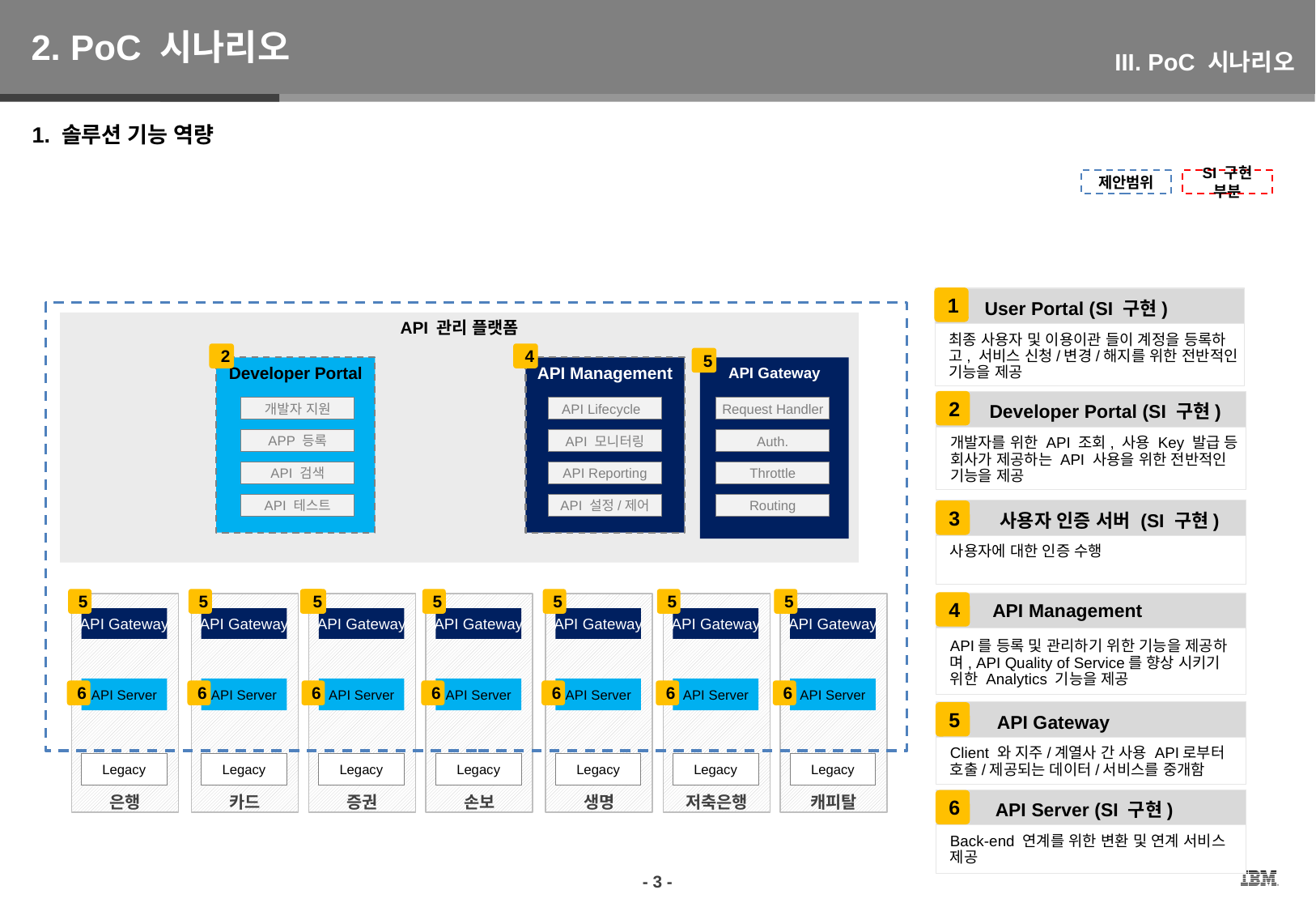

2. PoC 시나리오
III. PoC 시나리오
1. 솔루션 기능 역량
SI 구현 부분
제안범위

1

User Portal (SI 구현)

API 관리 플랫폼
최종 사용자 및 이용이관 들이 계정을 등록하고, 서비스 신청/변경/해지를 위한 전반적인 기능을 제공
2
4
5
Developer Portal
API Management
API Gateway

2

개발자 지원
API Lifecycle
Request Handler
Developer Portal (SI 구현)
APP 등록
API 모니터링
Auth.
개발자를 위한 API 조회, 사용 Key 발급 등  회사가 제공하는 API 사용을 위한 전반적인 기능을 제공
API 검색
API Reporting
Throttle
API 테스트
API 설정/제어
Routing

3
사용자 인증 서버 (SI 구현)
사용자에 대한 인증 수행
5
5
4
5
5
5
5
5

4

은행
카드
증권
손보
생명
저축은행
캐피탈
API Management
API Gateway
API Gateway
API Gateway
API Gateway
API Gateway
API Gateway
API Gateway
API Gateway
API를 등록 및 관리하기 위한 기능을 제공하며, API Quality of Service를 향상 시키기 위한 Analytics 기능을 제공
API Server
API Server
API Server
API Server
API Server
API Server
API Server
6
6
6
6
6
6
6

5
API Gateway
Client 와 지주/계열사 간 사용 API로부터 호출/제공되는 데이터/서비스를 중개함
Legacy
Legacy
Legacy
Legacy
Legacy
Legacy
Legacy

6
API Server (SI 구현)
Back-end 연계를 위한 변환 및 연계 서비스 제공